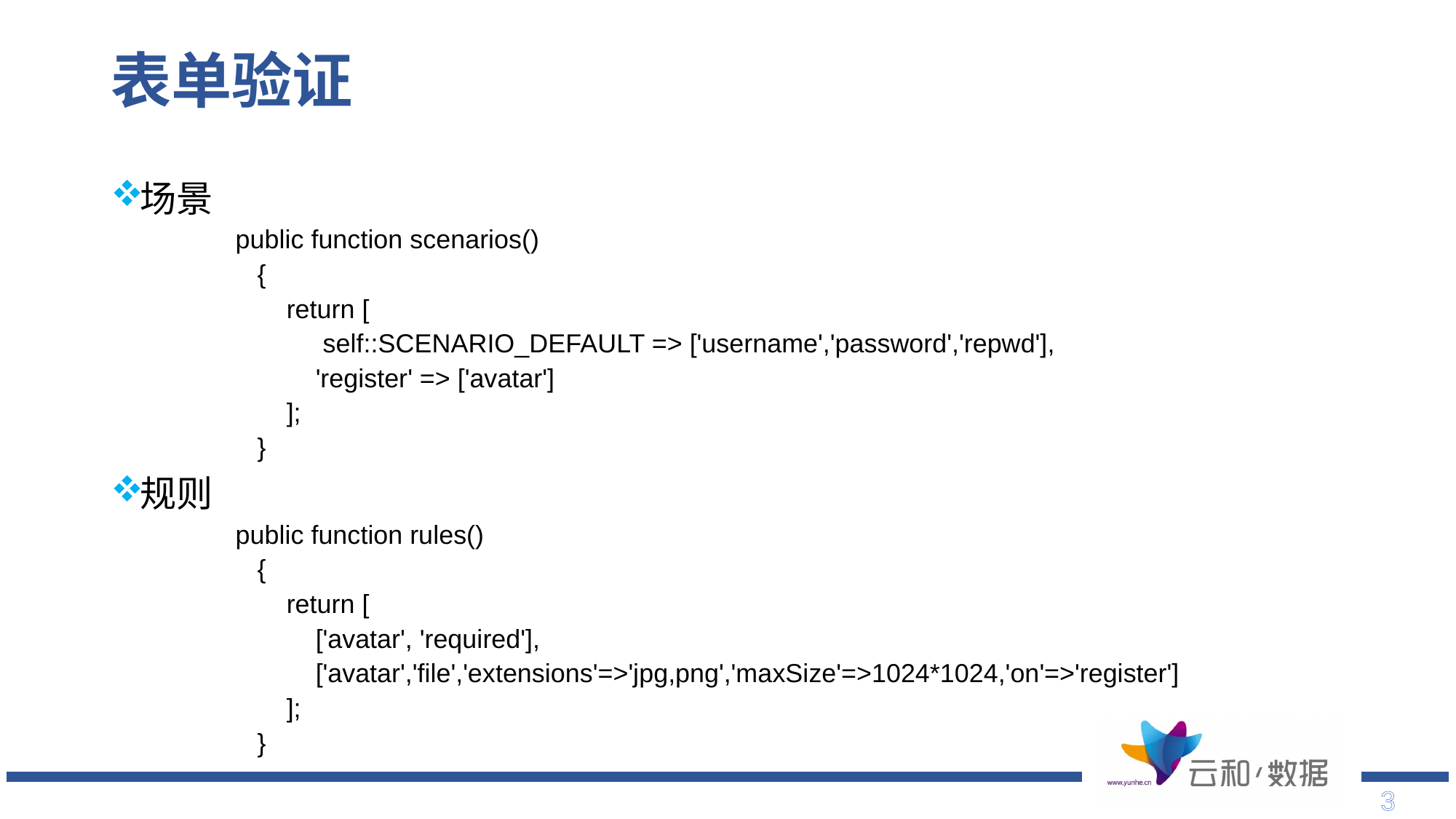

# 表单验证
场景
 public function scenarios()
    {
        return [
             self::SCENARIO_DEFAULT => ['username','password','repwd'],
            'register' => ['avatar']
        ];
    }
规则
 public function rules()
    {
        return [
            ['avatar', 'required'],
            ['avatar','file','extensions'=>'jpg,png','maxSize'=>1024*1024,'on'=>'register']
        ];
    }